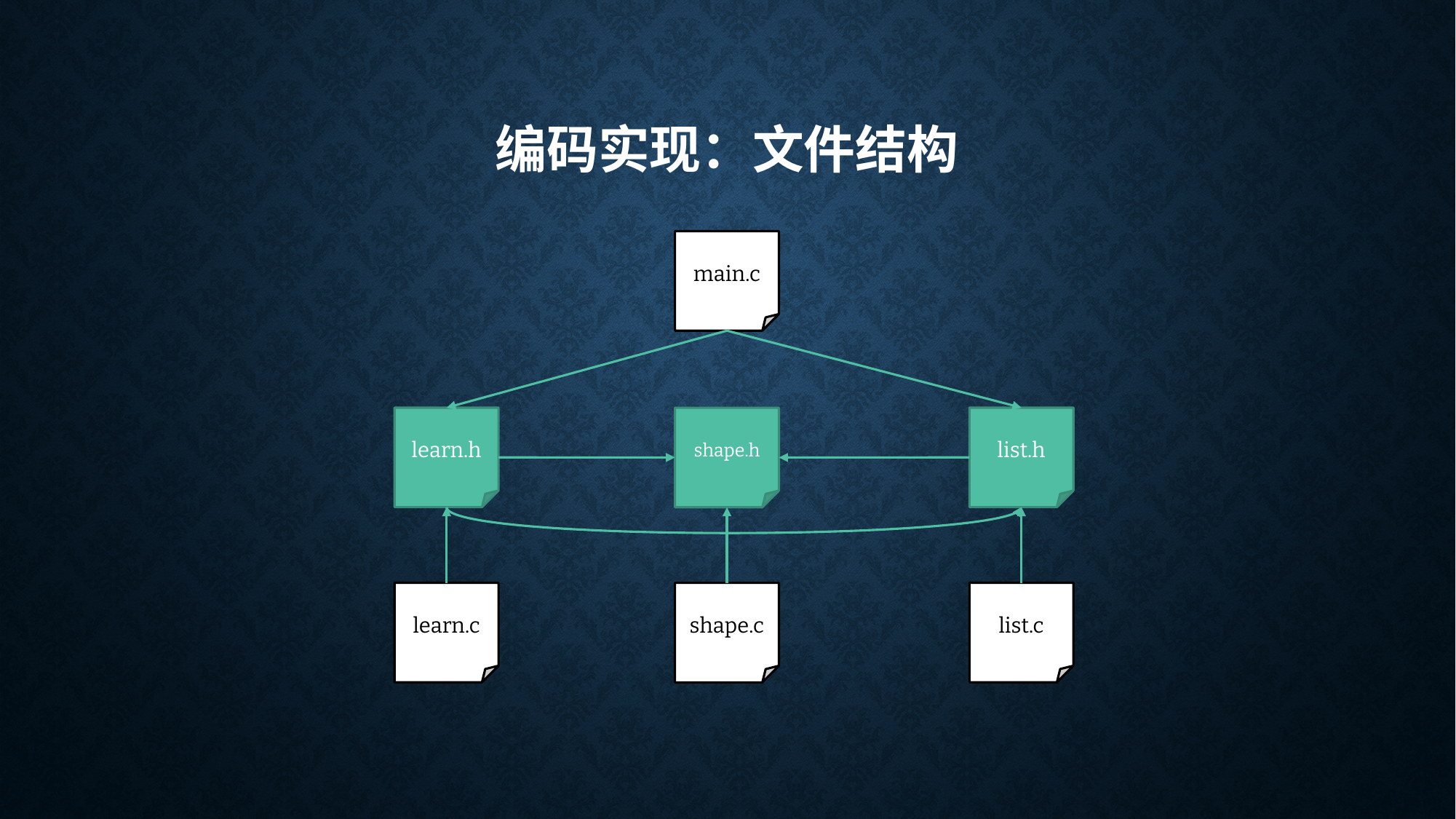

# 编码实现：文件结构
main.c
learn.h
list.h
shape.h
learn.c
list.c
shape.c